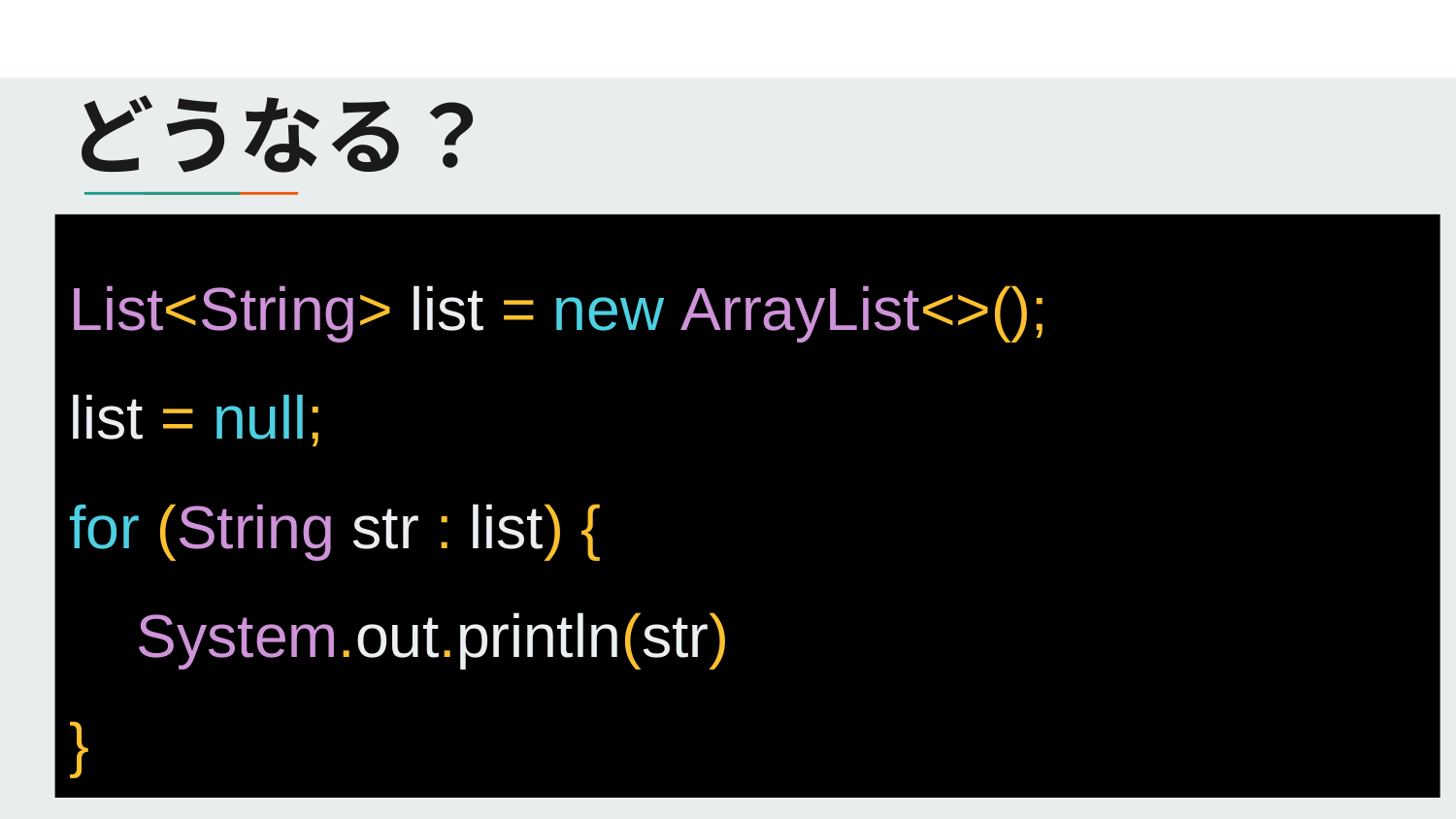

# どうなる？
List<String> list = new ArrayList<>();
list = null;
for (String str : list) {
    System.out.println(str)
}